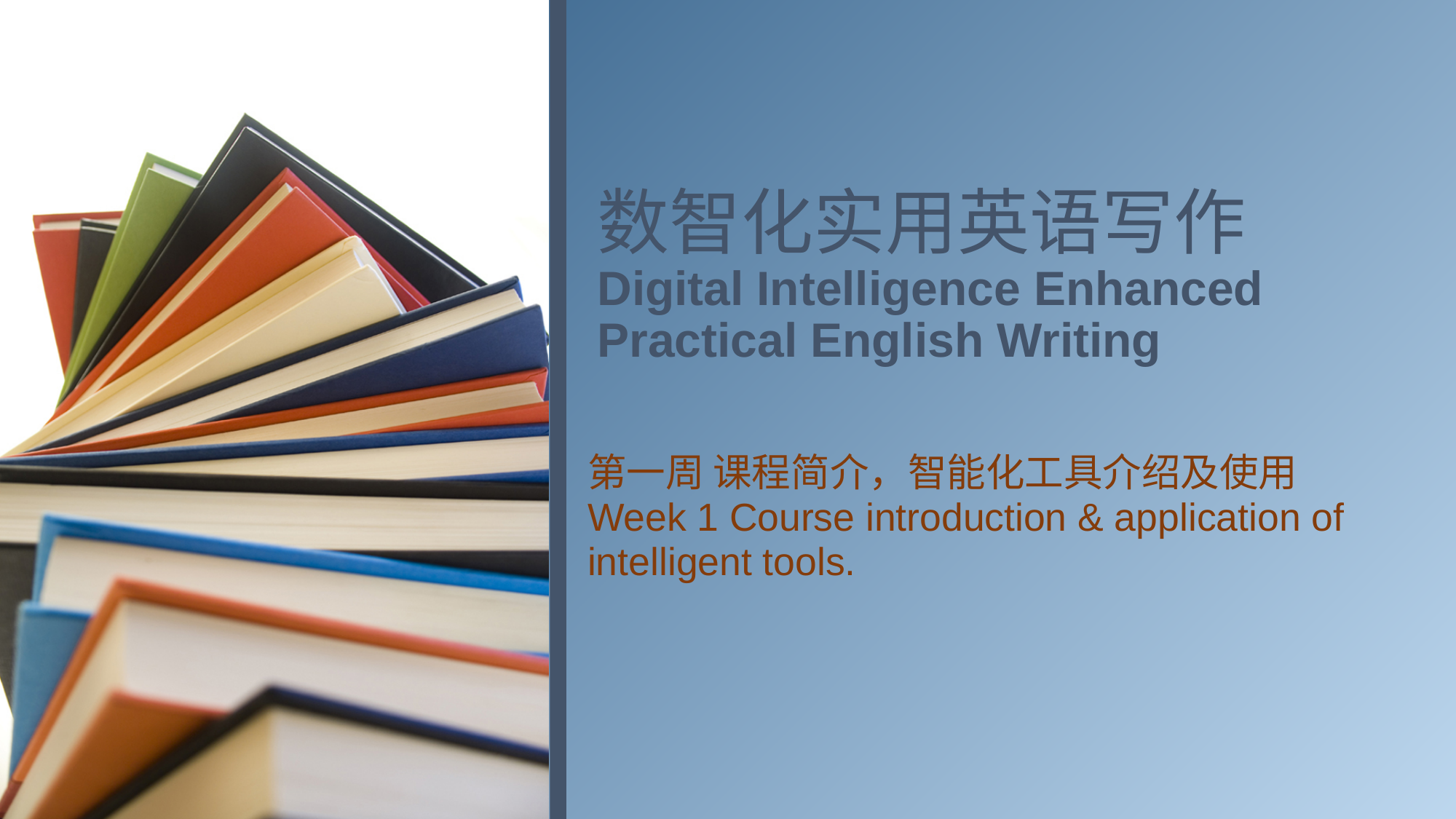

# 数智化实用英语写作Digital Intelligence Enhanced Practical English Writing
第一周 课程简介，智能化工具介绍及使用
Week 1 Course introduction & application of intelligent tools.